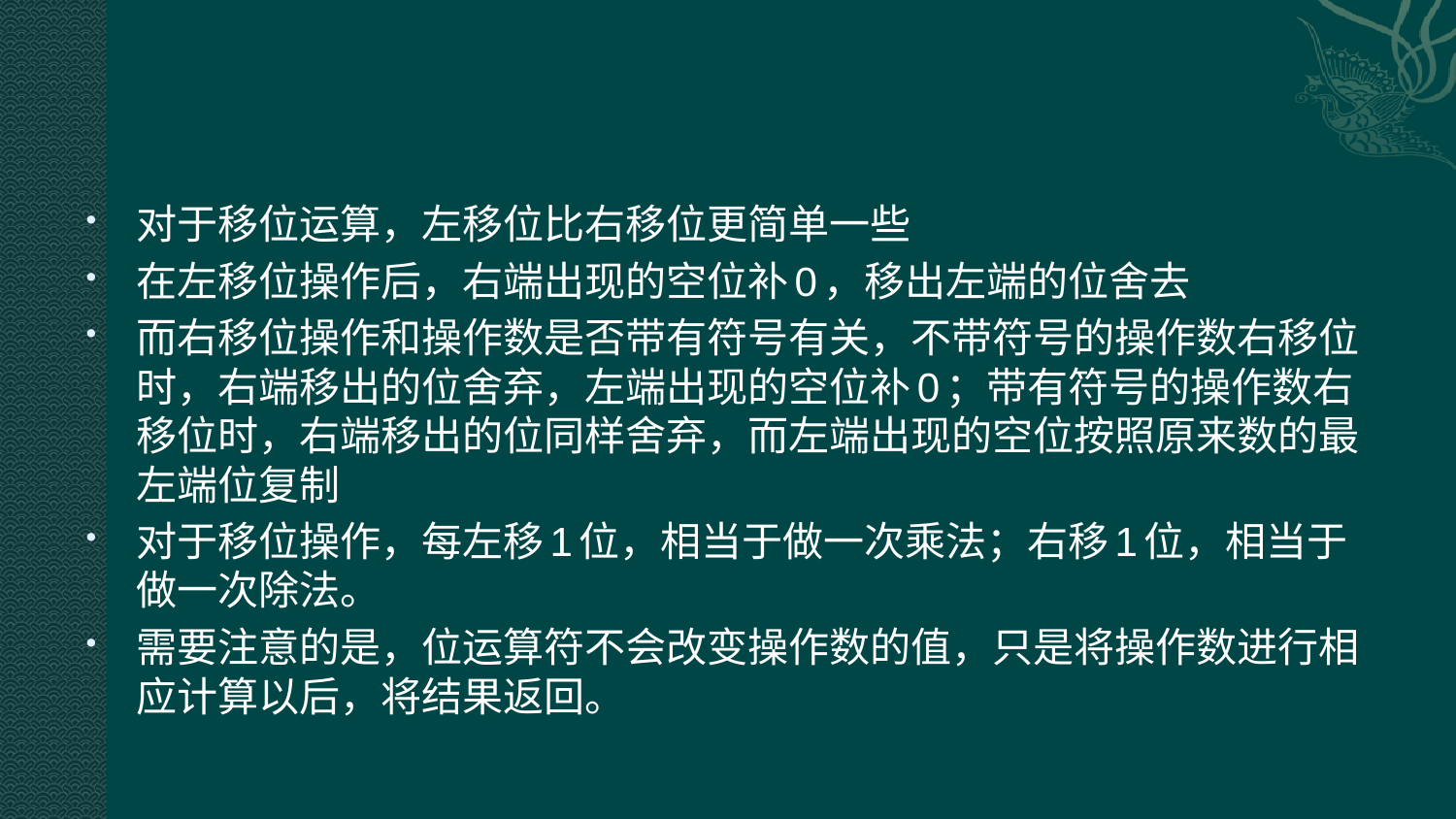

#
对于移位运算，左移位比右移位更简单一些
在左移位操作后，右端出现的空位补0，移出左端的位舍去
而右移位操作和操作数是否带有符号有关，不带符号的操作数右移位时，右端移出的位舍弃，左端出现的空位补0；带有符号的操作数右移位时，右端移出的位同样舍弃，而左端出现的空位按照原来数的最左端位复制
对于移位操作，每左移1位，相当于做一次乘法；右移1位，相当于做一次除法。
需要注意的是，位运算符不会改变操作数的值，只是将操作数进行相应计算以后，将结果返回。